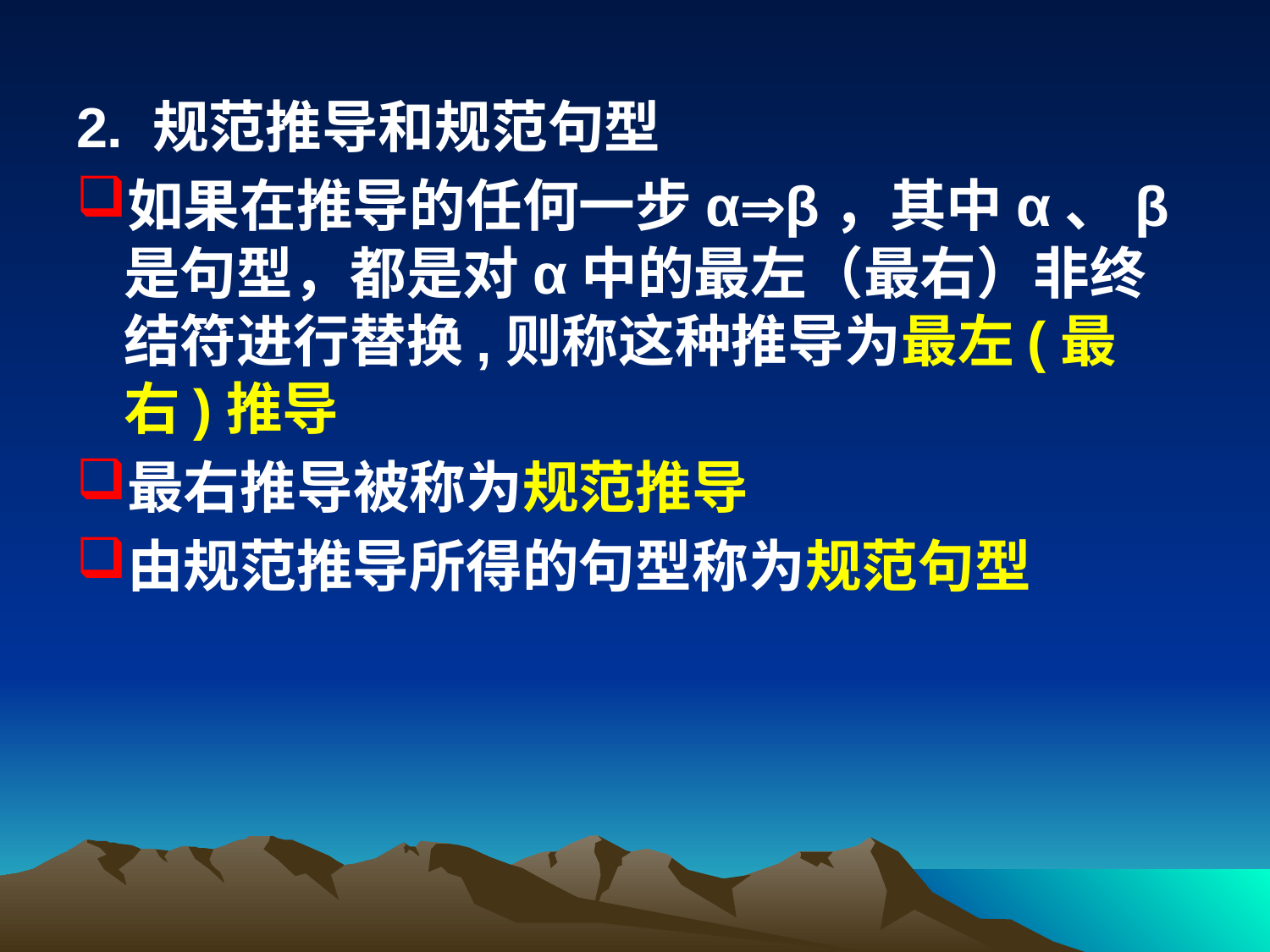

2. 规范推导和规范句型
如果在推导的任何一步α⇒β，其中α、β是句型，都是对α中的最左（最右）非终结符进行替换,则称这种推导为最左(最右)推导
最右推导被称为规范推导
由规范推导所得的句型称为规范句型